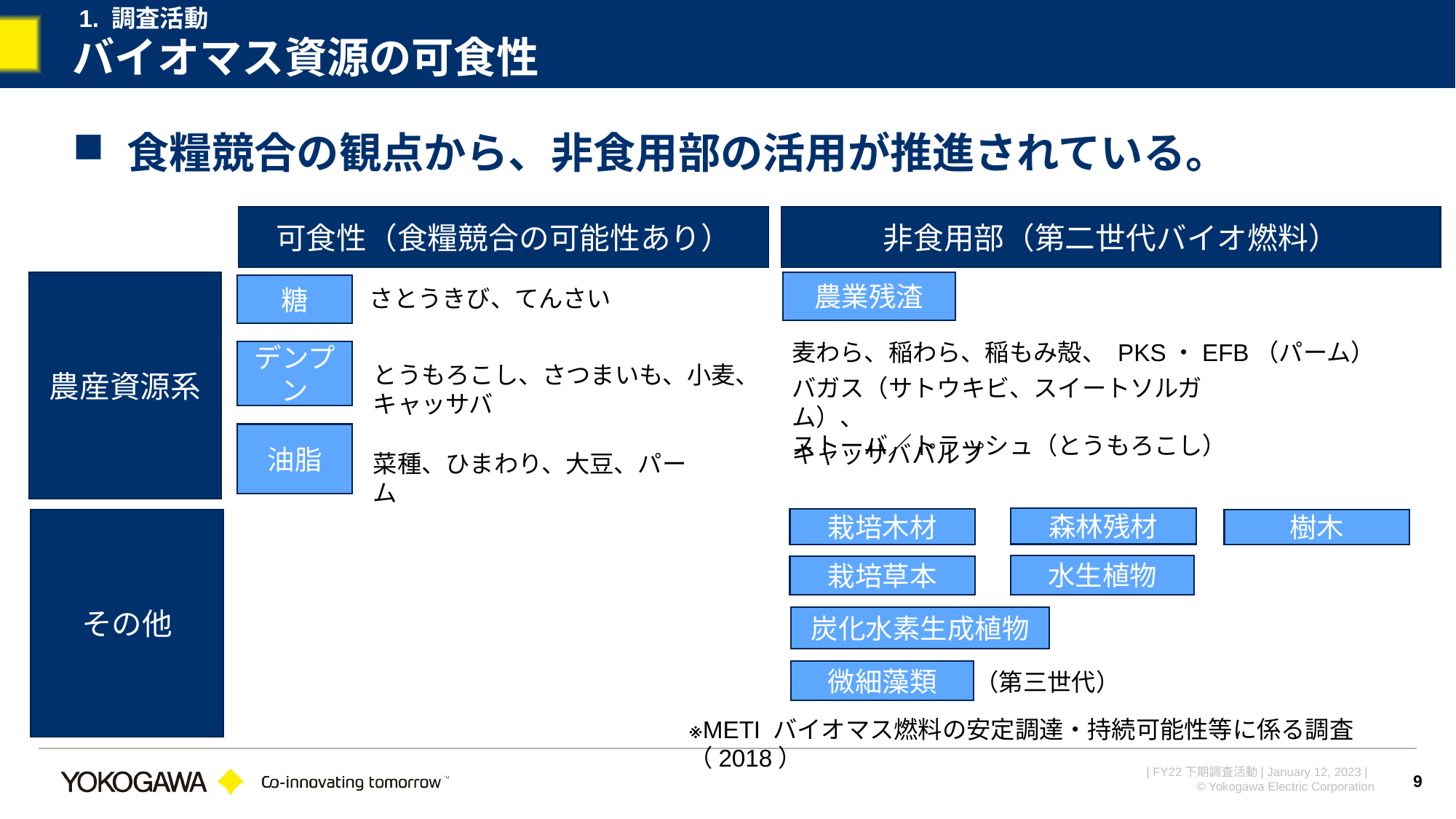

1. 調査活動
バイオマス資源の可食性
食糧競合の観点から、非食用部の活用が推進されている。
可食性（食糧競合の可能性あり）
非食用部（第二世代バイオ燃料）
農産資源系
農業残渣
糖
さとうきび、てんさい
麦わら、稲わら、稲もみ殻、 PKS・EFB（パーム）
デンプン
とうもろこし、さつまいも、小麦、キャッサバ
バガス（サトウキビ、スイートソルガム）、
ストーバ／トラッシュ（とうもろこし）
油脂
キャッサバパルプ
菜種、ひまわり、大豆、パーム
森林残材
栽培木材
樹木
その他
水生植物
栽培草本
炭化水素生成植物
（第三世代）
微細藻類
※METI バイオマス燃料の安定調達・持続可能性等に係る調査（2018）
9